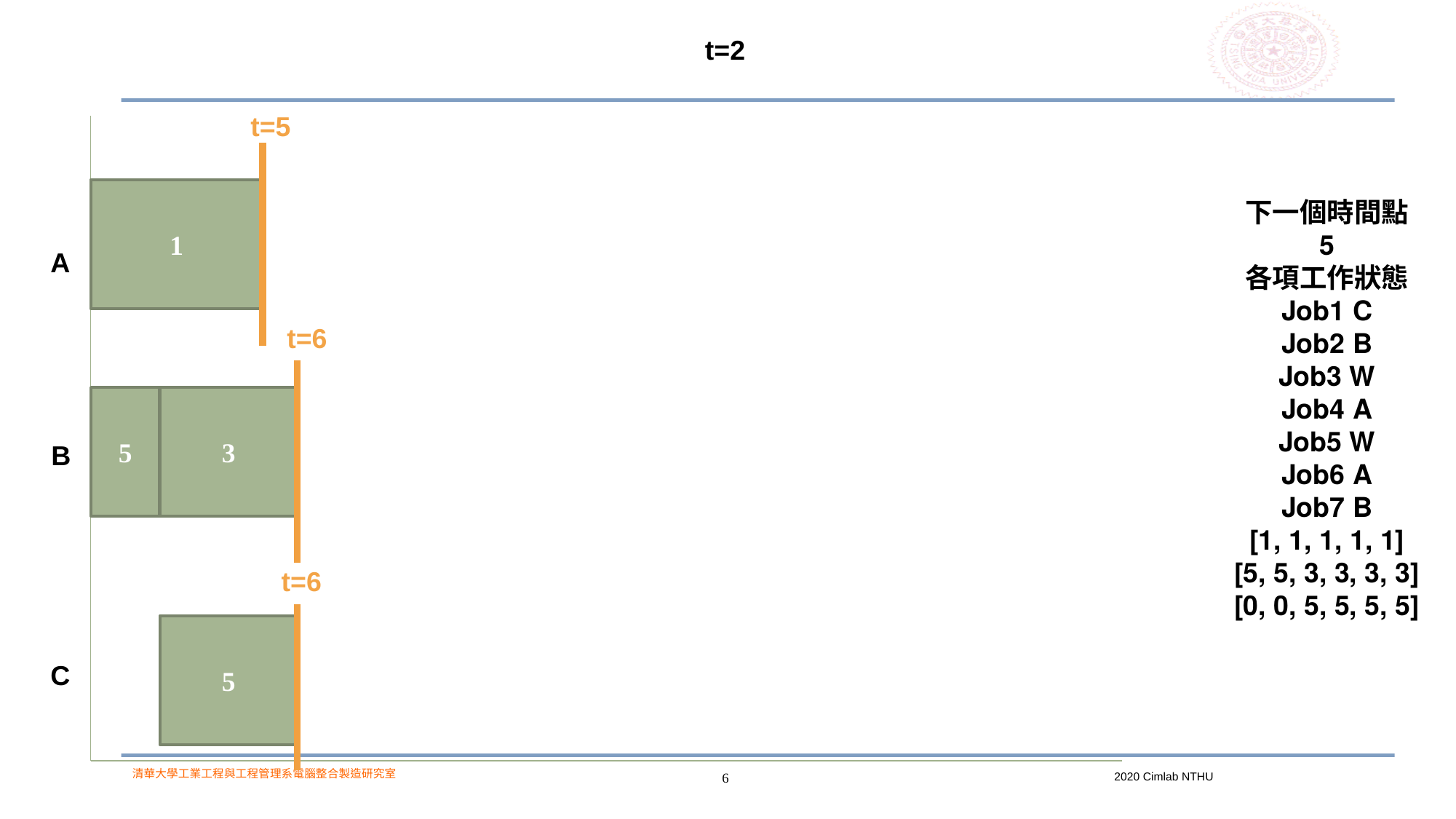

t=2
t=5
1
# 下一個時間點 5 各項工作狀態 Job1 C Job2 B Job3 W Job4 A Job5 W Job6 A Job7 B [1, 1, 1, 1, 1] [5, 5, 3, 3, 3, 3] [0, 0, 5, 5, 5, 5]
A
t=6
5
3
B
t=6
5
C